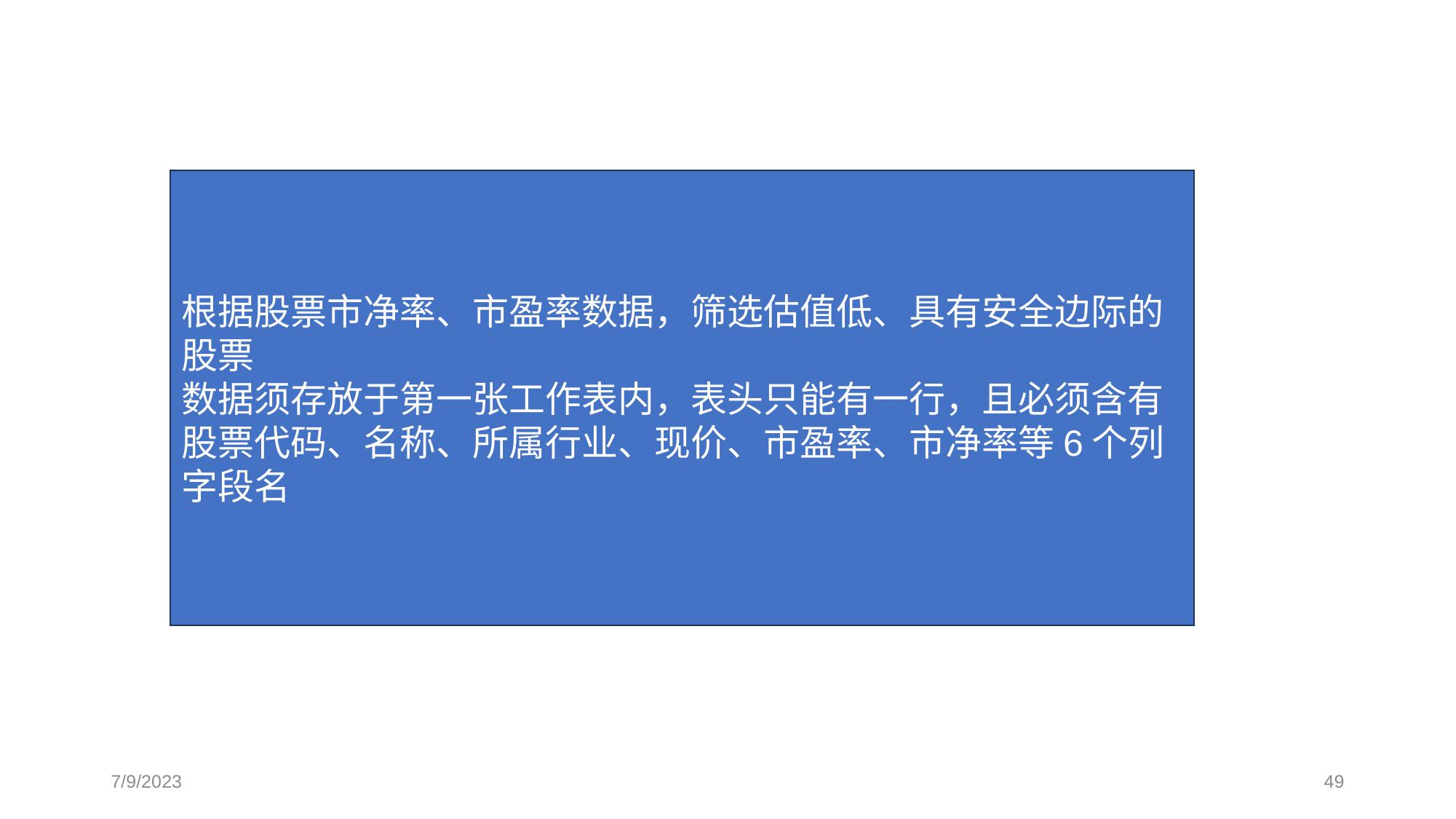

根据股票市净率、市盈率数据，筛选估值低、具有安全边际的股票
数据须存放于第一张工作表内，表头只能有一行，且必须含有股票代码、名称、所属行业、现价、市盈率、市净率等6个列字段名
7/9/2023

49